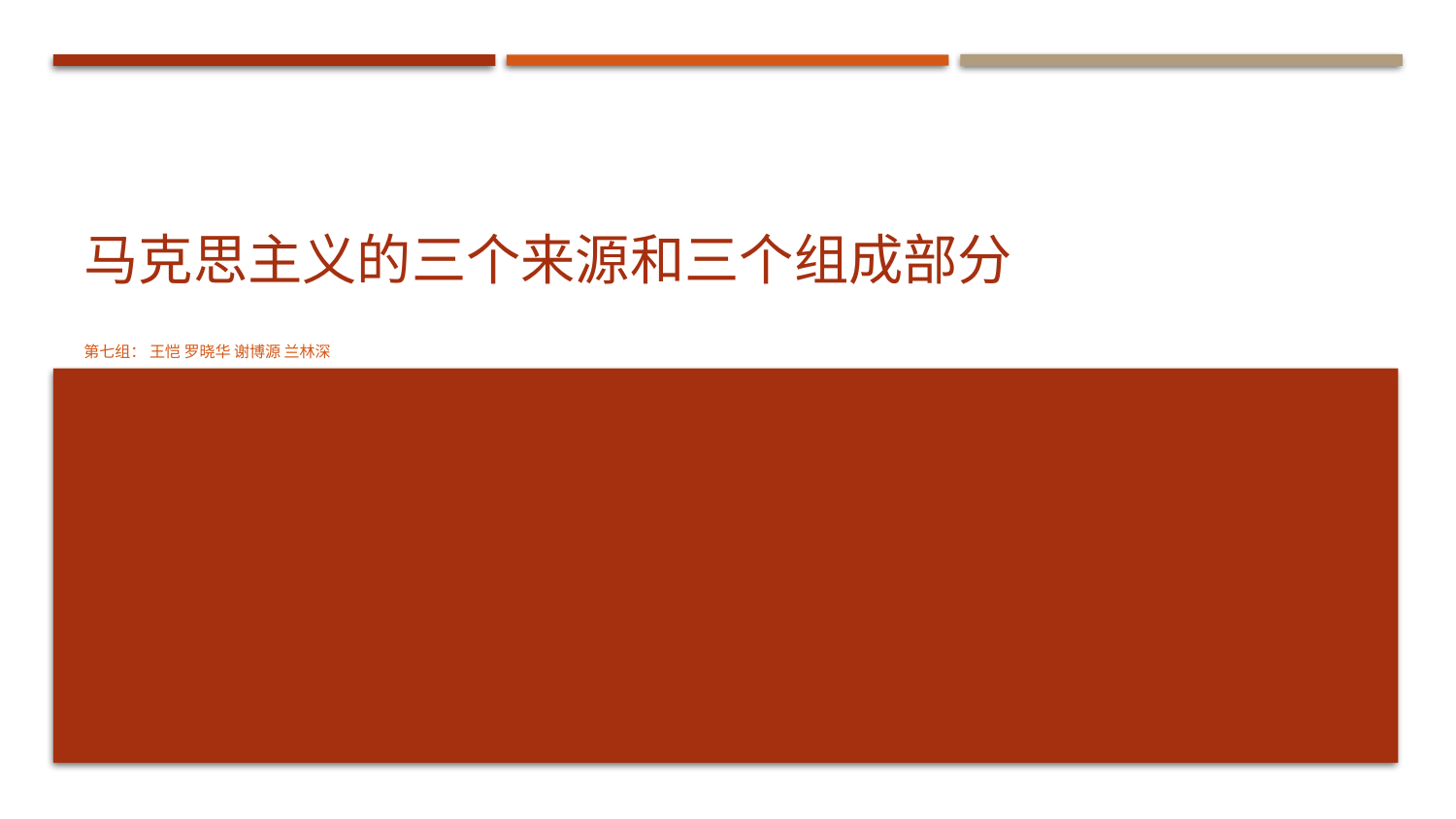

# 马克思主义的三个来源和三个组成部分
第七组： 王恺 罗晓华 谢博源 兰林深